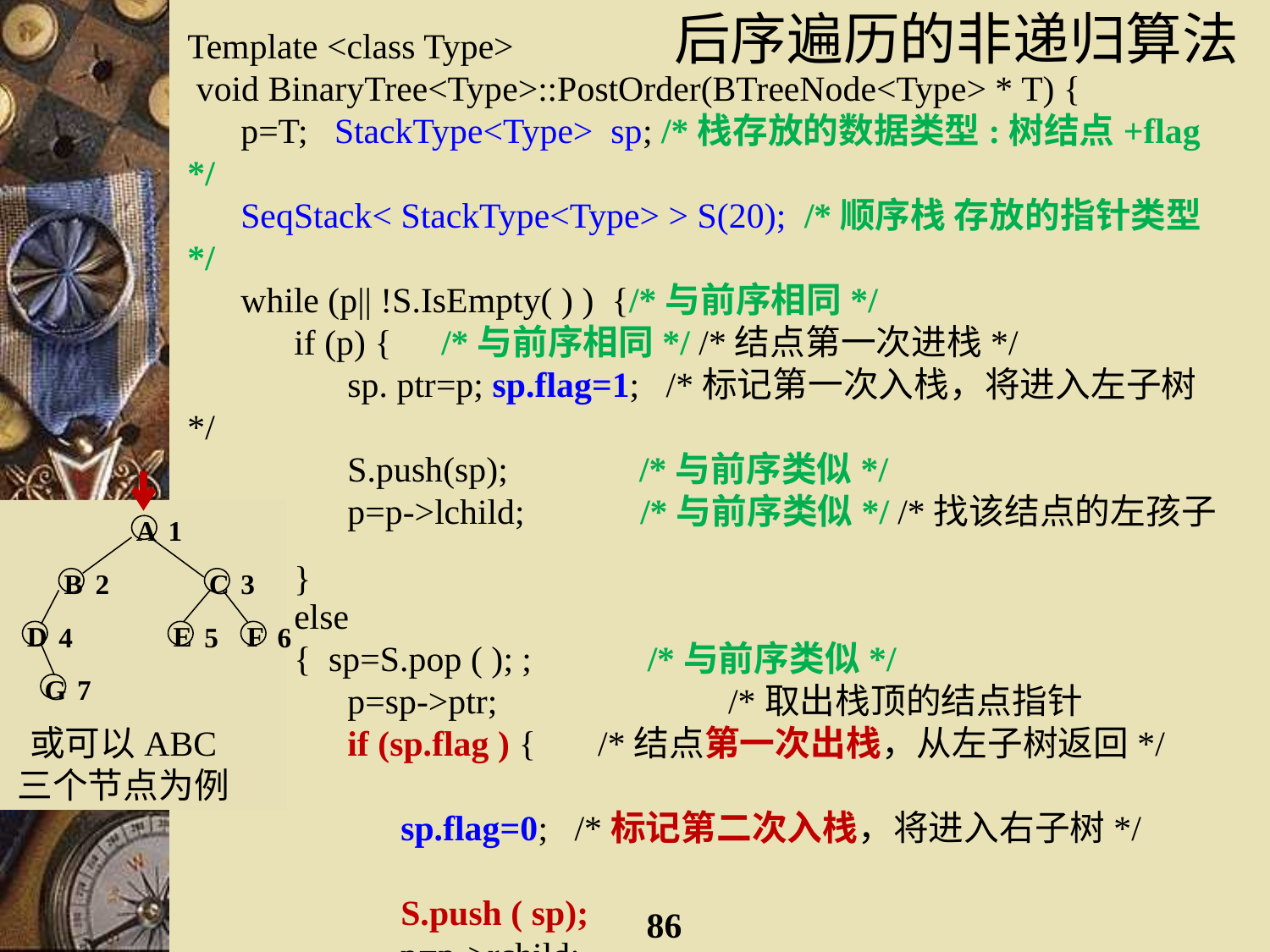

# 后序遍历的非递归算法
Template <class Type>
 void BinaryTree<Type>::PostOrder(BTreeNode<Type> * T) {
      p=T;   StackType<Type>  sp; /*栈存放的数据类型:树结点+flag */
      SeqStack< StackType<Type> > S(20);  /*顺序栈 存放的指针类型*/
      while (p|| !S.IsEmpty( ) )  {/*与前序相同*/
            if (p) {	/*与前序相同*/ /*结点第一次进栈*/
                  sp. ptr=p; sp.flag=1;   /*标记第一次入栈，将进入左子树*/
                  S.push(sp);	        /*与前序类似*/
                  p=p->lchild;             /*与前序类似*/ /*找该结点的左孩子*/
            }
            else
            {  sp=S.pop ( ); ;             /*与前序类似*/
                  p=sp->ptr;                          /*取出栈顶的结点指针
                  if (sp.flag ) {       /*结点第一次出栈，从左子树返回*/
                        sp.flag=0;   /*标记第二次入栈，将进入右子树*/
                        S.push ( sp);
                        p=p->rchild;
                  }
                  else {              /*结点第二次出栈，从右子树返回*/
                        visit(p->data);   /*访问该结点数据域值*/
                        p=NULL;             /*表示p指向的节点及其左右孩子结点均已经访问，故需返回至其双亲结点(下次循环直接pop)*/
                   } } } }		G D B E F C A

A

1

B

2
C

3

D

4
E

5
F

6

G

7
或可以ABC
三个节点为例